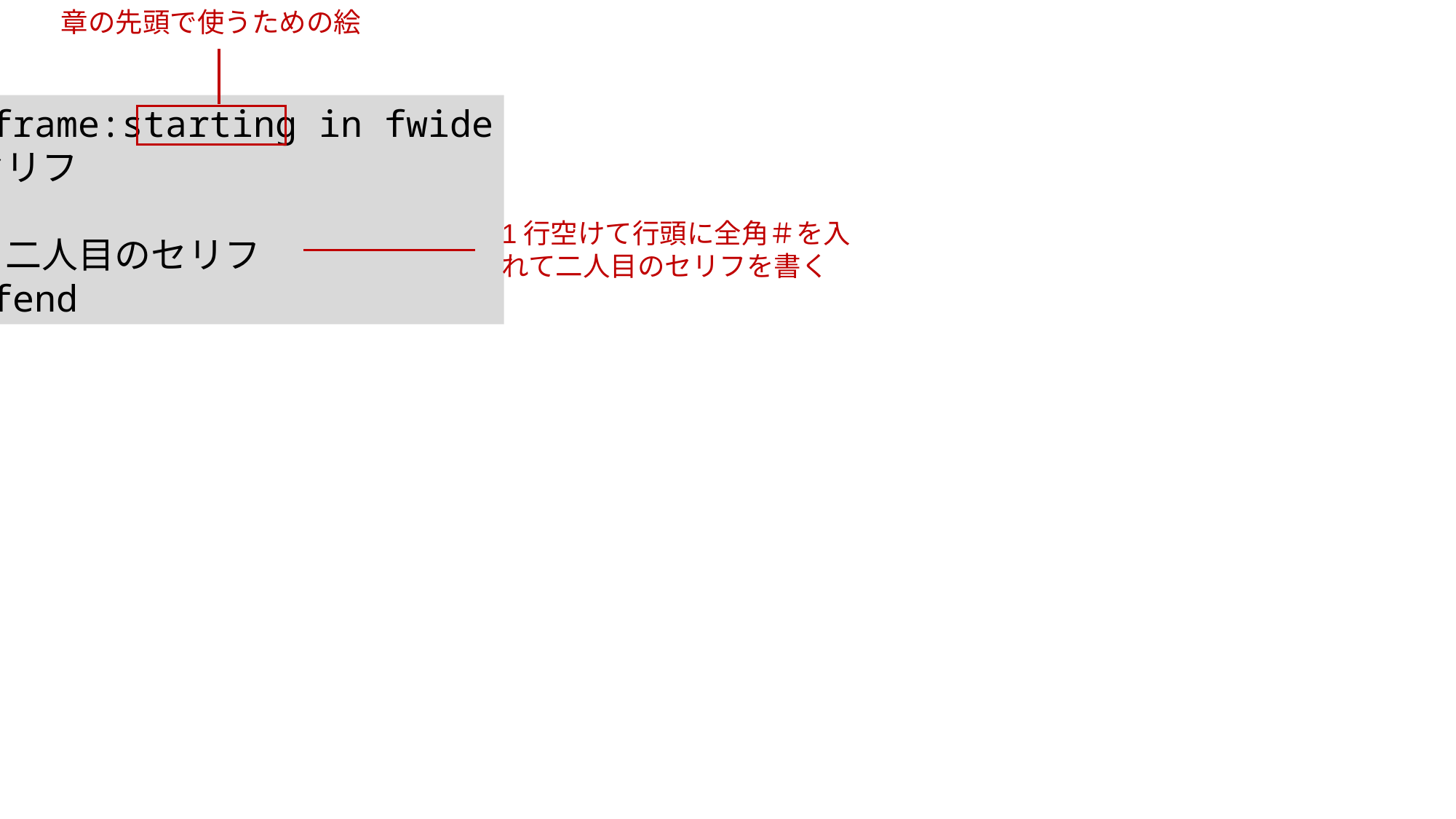

章の先頭で使うための絵
@frame:starting in fwide
セリフ

＃二人目のセリフ
@fend

1行空けて行頭に全角＃を入れて二人目のセリフを書く